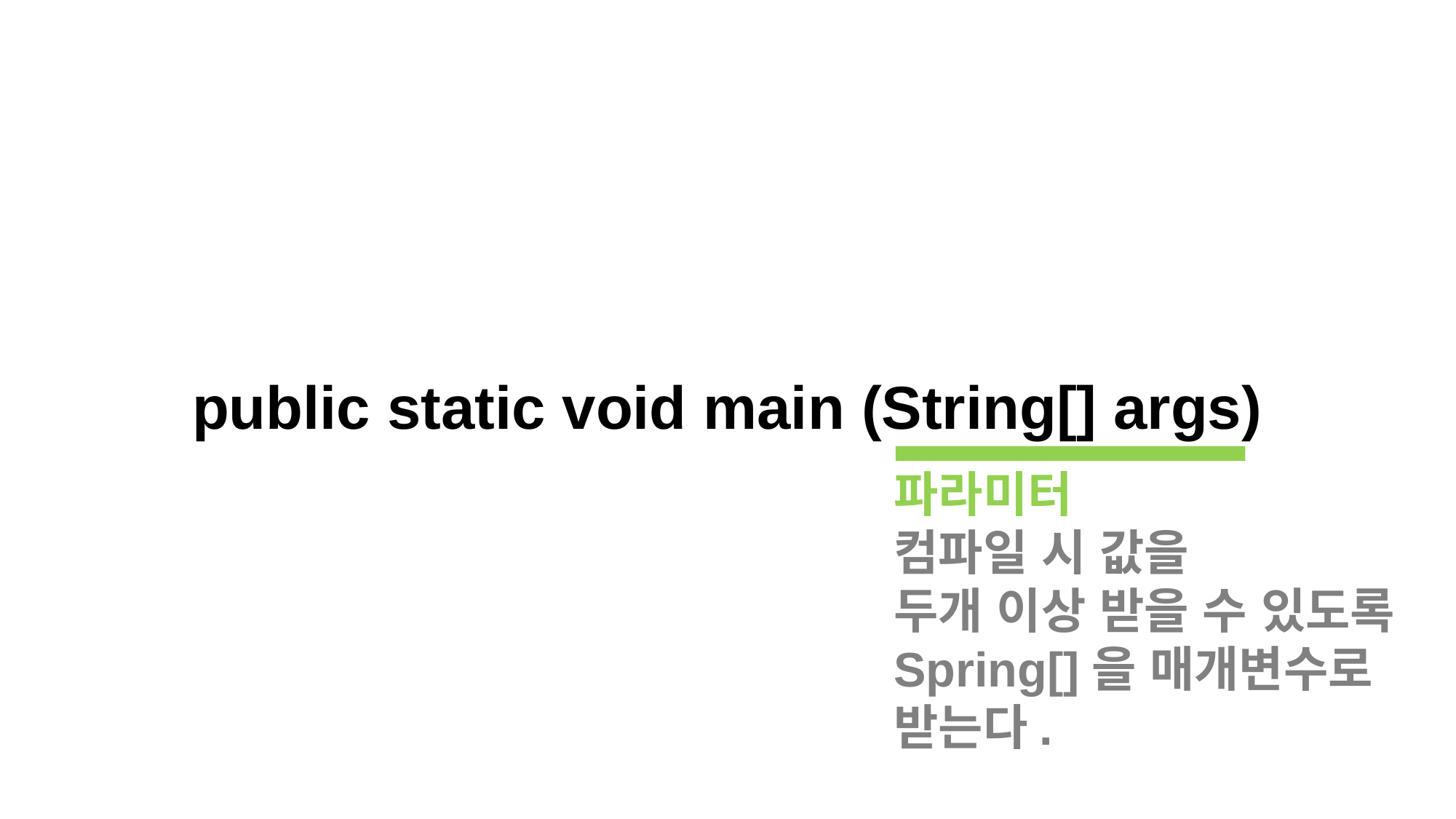

# public static void main (String[] args)

파라미터
컴파일 시 값을
두개 이상 받을 수 있도록 Spring[]을 매개변수로 받는다.